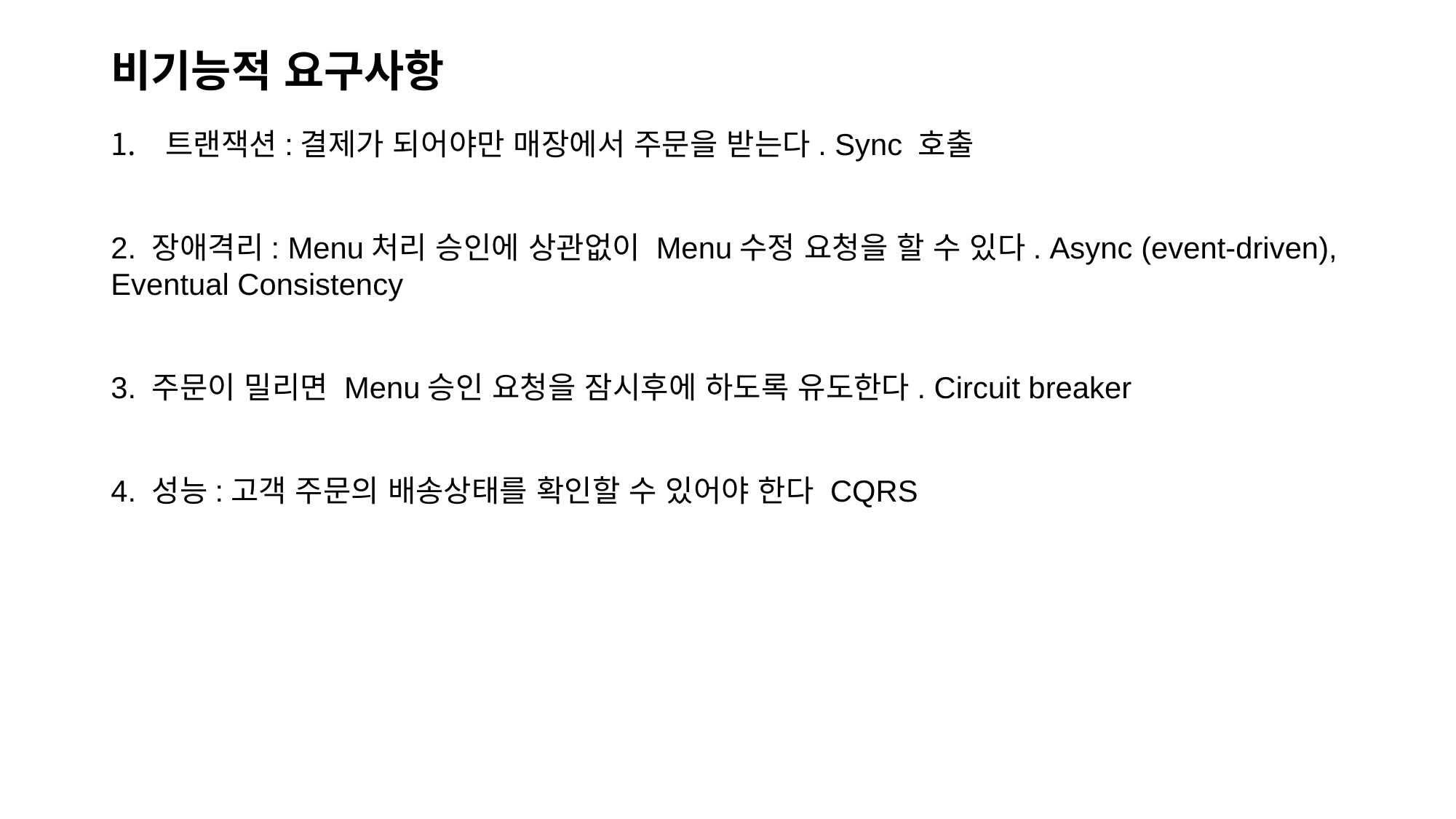

# 비기능적 요구사항
트랜잭션:결제가 되어야만 매장에서 주문을 받는다. Sync 호출

2. 장애격리: Menu처리 승인에 상관없이 Menu수정 요청을 할 수 있다. Async (event-driven), Eventual Consistency

3. 주문이 밀리면 Menu승인 요청을 잠시후에 하도록 유도한다. Circuit breaker

4. 성능:고객 주문의 배송상태를 확인할 수 있어야 한다 CQRS